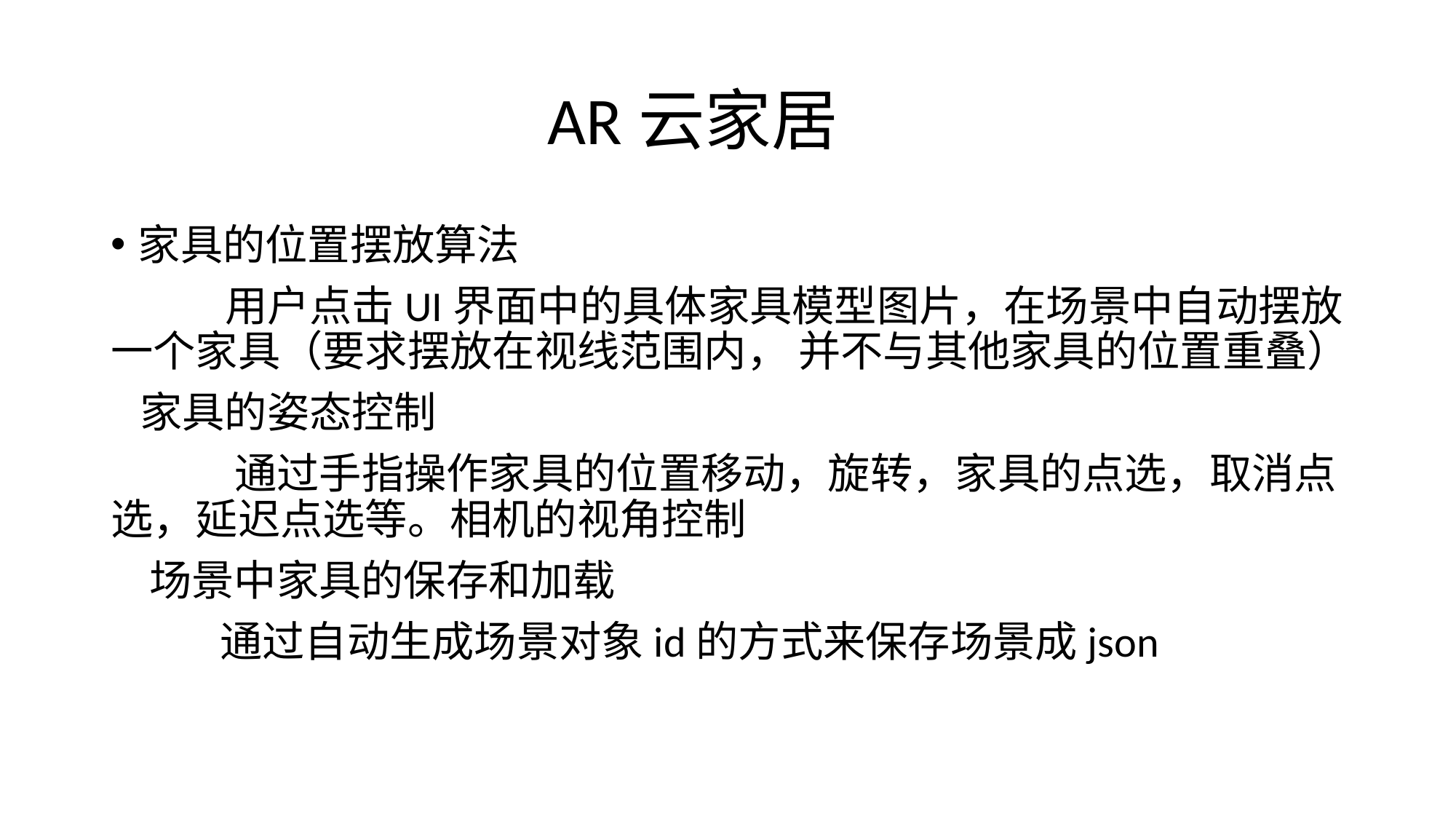

# AR云家居
家具的位置摆放算法
           用户点击UI界面中的具体家具模型图片，在场景中自动摆放一个家具（要求摆放在视线范围内， 并不与其他家具的位置重叠）
  家具的姿态控制
            通过手指操作家具的位置移动，旋转，家具的点选，取消点选，延迟点选等。相机的视角控制
   场景中家具的保存和加载
     	通过自动生成场景对象id的方式来保存场景成json